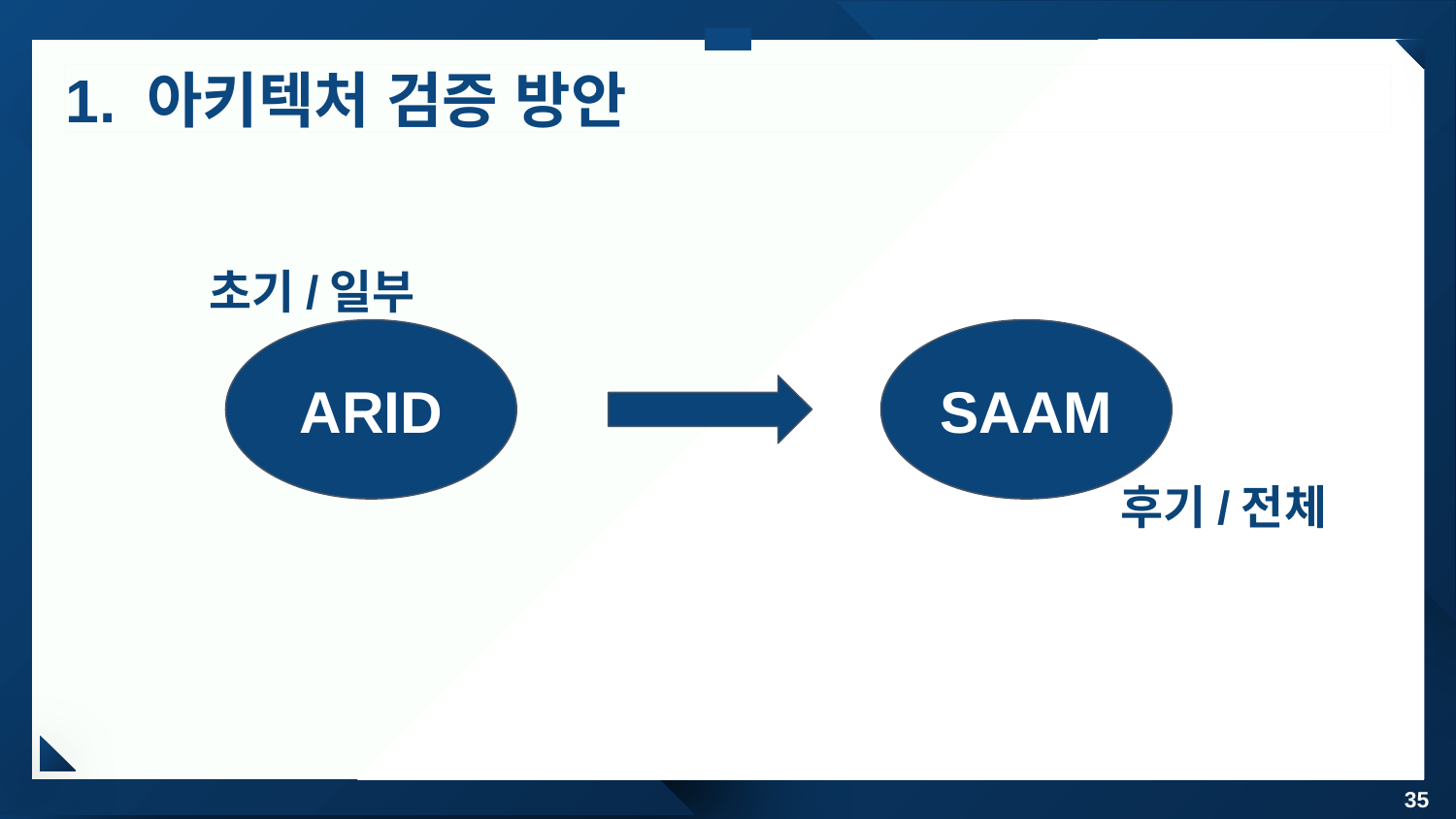

# 1. 아키텍처 검증 방안
초기/일부
ARID
SAAM

후기/전체
35